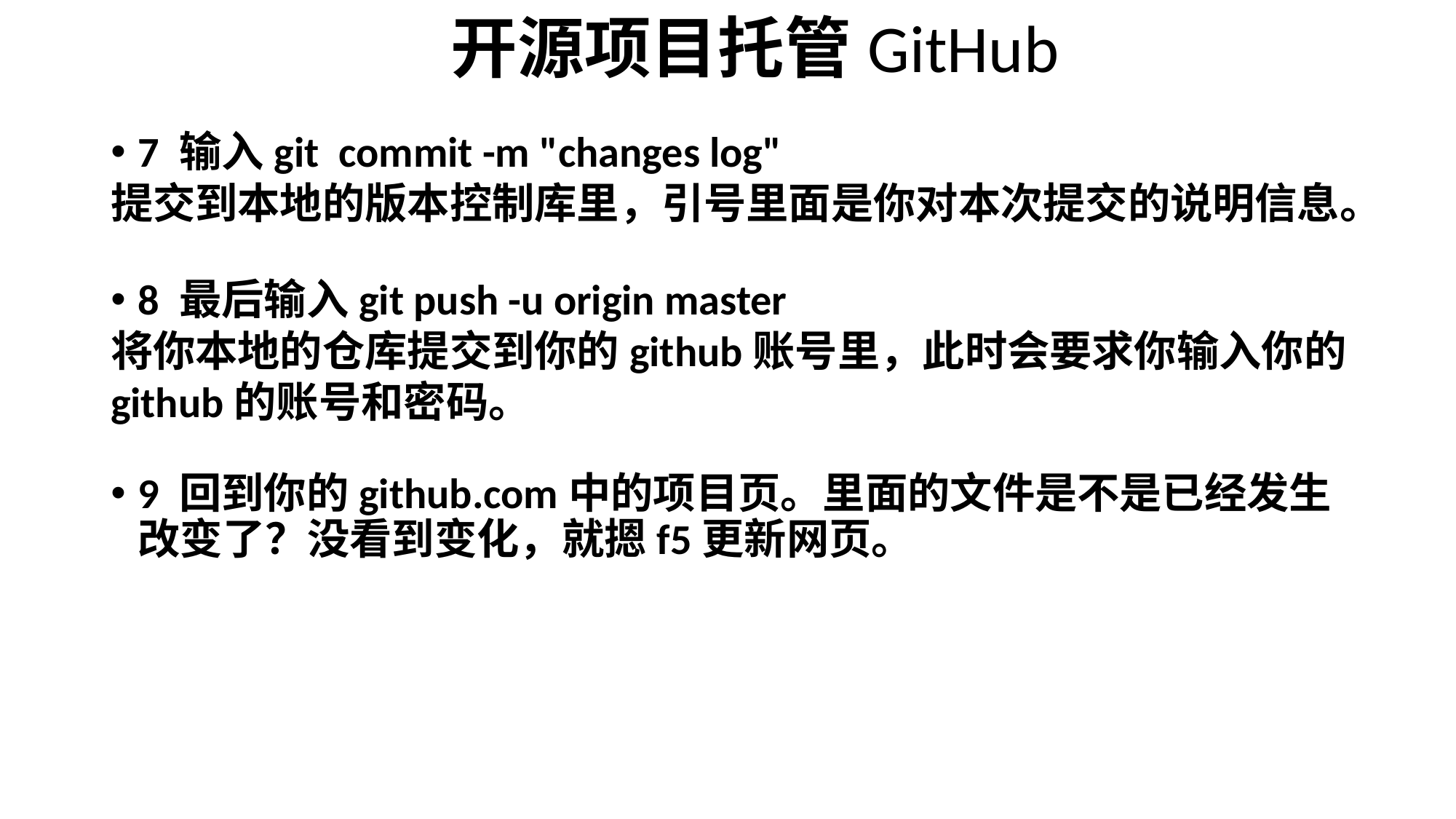

开源项目托管GitHub
7 输入git  commit -m "changes log"
提交到本地的版本控制库里，引号里面是你对本次提交的说明信息。

8 最后输入git push -u origin master
将你本地的仓库提交到你的github账号里，此时会要求你输入你的github的账号和密码。

9 回到你的github.com中的项目页。里面的文件是不是已经发生改变了？没看到变化，就摁f5更新网页。